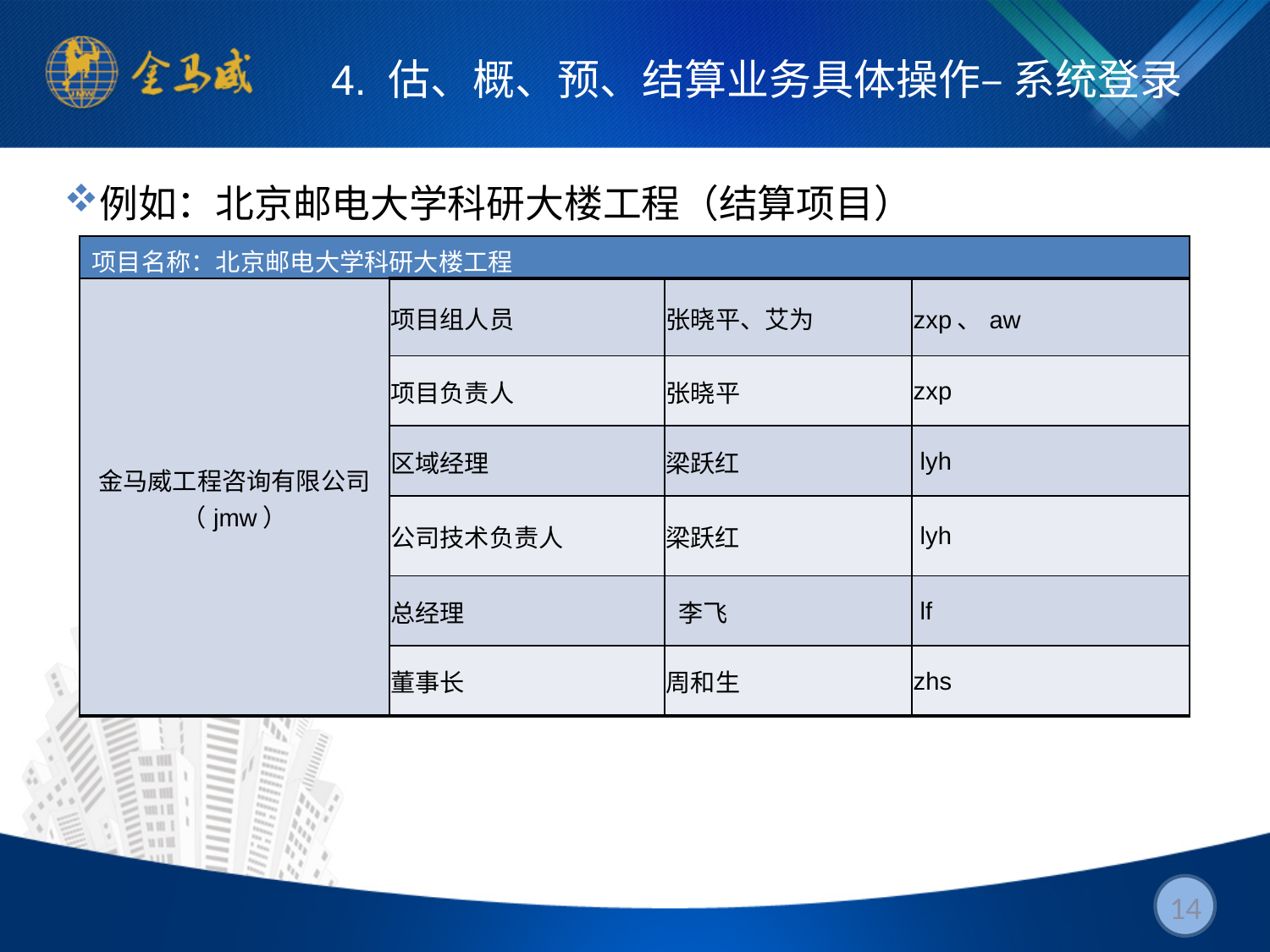

#
4. 估、概、预、结算业务具体操作– 系统登录
例如：北京邮电大学科研大楼工程（结算项目）
| 项目名称：北京邮电大学科研大楼工程 |  |  |  |
| --- | --- | --- | --- |
| 金马威工程咨询有限公司 （jmw） | 项目组人员 | 张晓平、艾为 | zxp、aw |
|  | 项目负责人 | 张晓平 | zxp |
|  | 区域经理 | 梁跃红 | lyh |
|  | 公司技术负责人 | 梁跃红 | lyh |
|  | 总经理 | 李飞 | lf |
|  | 董事长 | 周和生 | zhs |
14